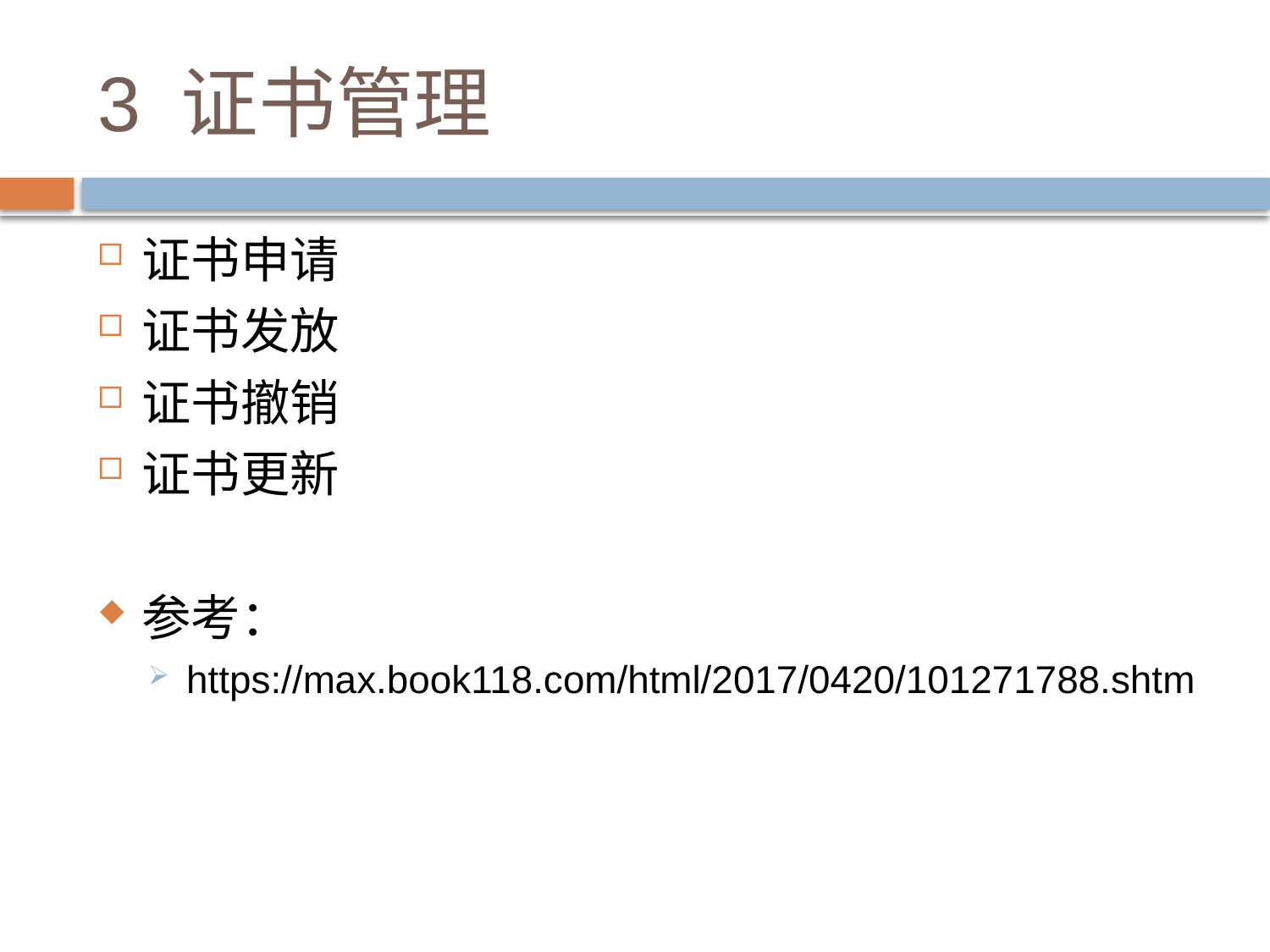

# 3 证书管理
证书申请
证书发放
证书撤销
证书更新

参考：
https://max.book118.com/html/2017/0420/101271788.shtm